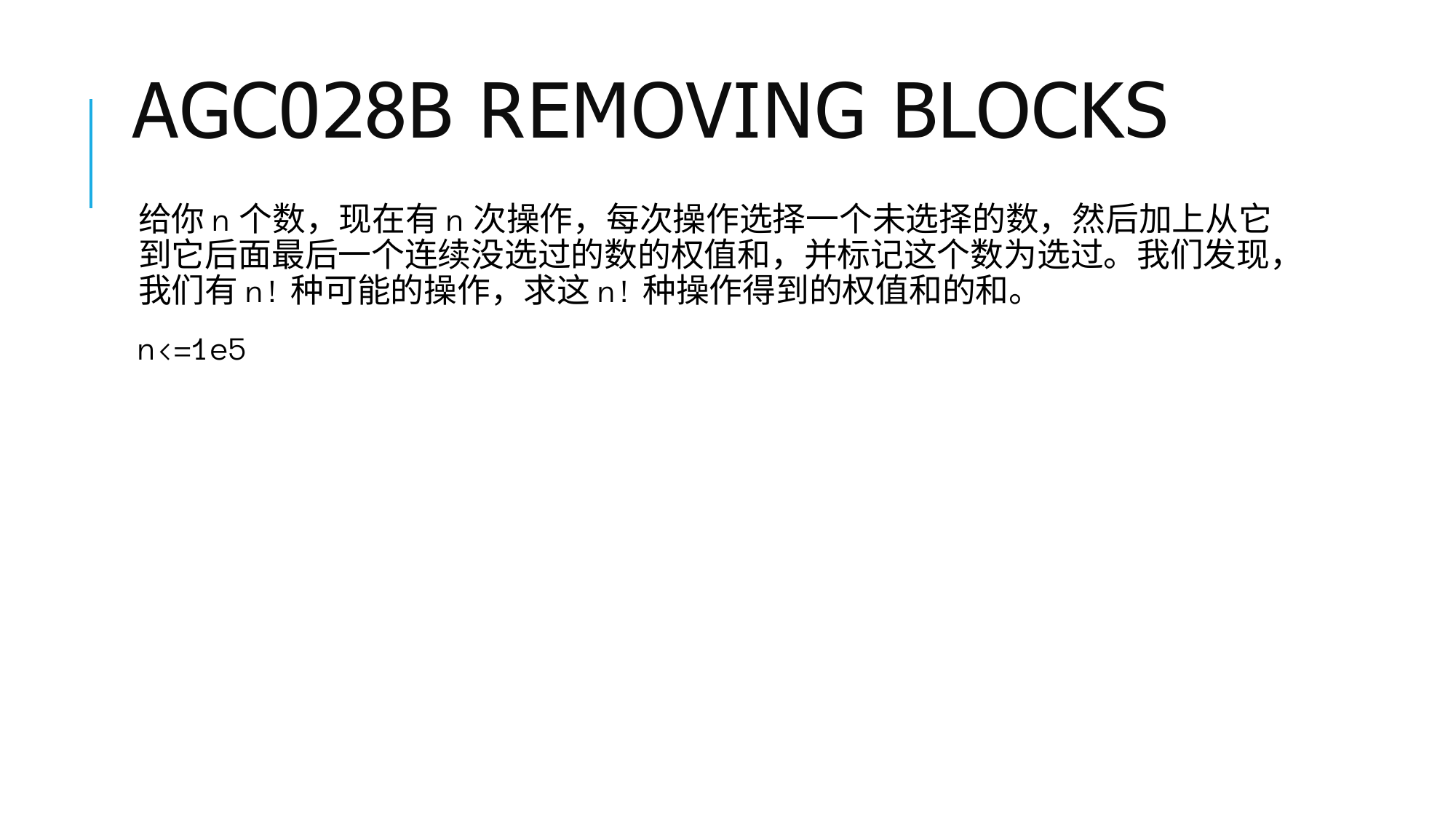

# agc028B Removing Blocks
给你n个数，现在有n次操作，每次操作选择一个未选择的数，然后加上从它到它后面最后一个连续没选过的数的权值和，并标记这个数为选过。我们发现，我们有n!种可能的操作，求这n!种操作得到的权值和的和。
n<=1e5